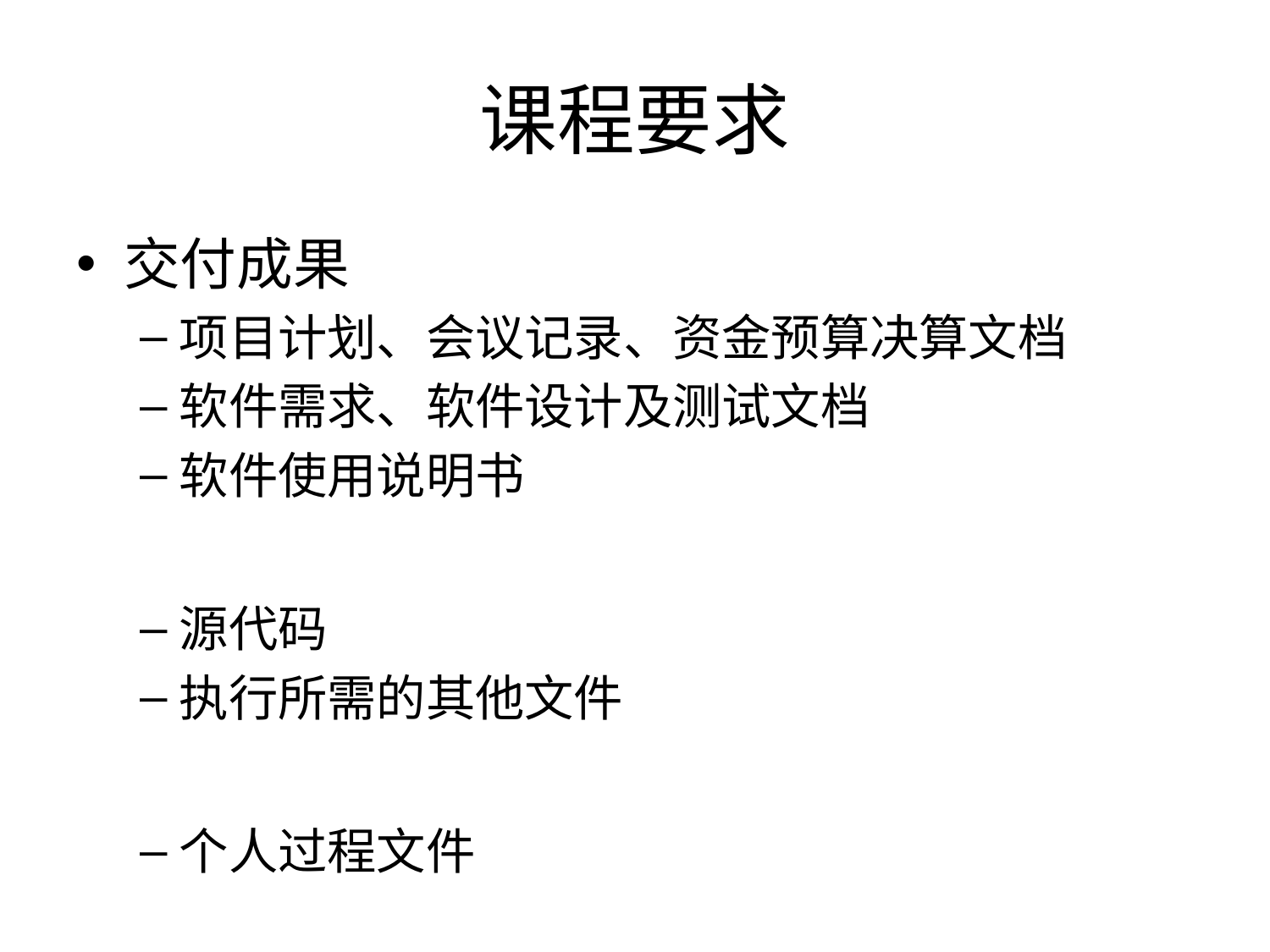

# 课程要求
交付成果
项目计划、会议记录、资金预算决算文档
软件需求、软件设计及测试文档
软件使用说明书

源代码
执行所需的其他文件

个人过程文件